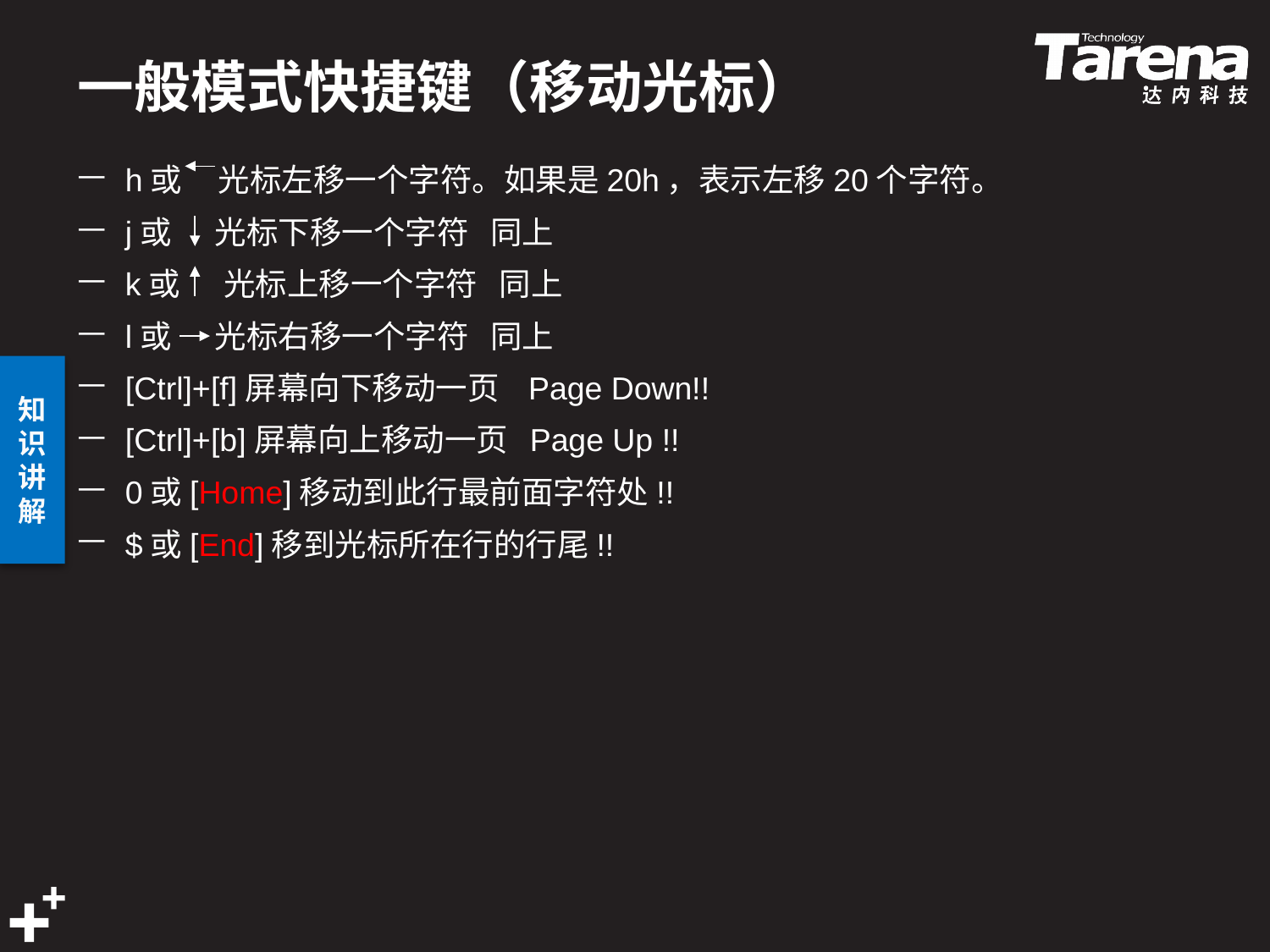

# 一般模式快捷键（移动光标）
h或     光标左移一个字符。如果是20h，表示左移20个字符。
j或      光标下移一个字符   同上
k或      光标上移一个字符   同上
l或      光标右移一个字符   同上
[Ctrl]+[f]屏幕向下移动一页   Page Down!!
[Ctrl]+[b]屏幕向上移动一页  Page Up !!
0或[Home]移动到此行最前面字符处!!
$或[End]移到光标所在行的行尾!!